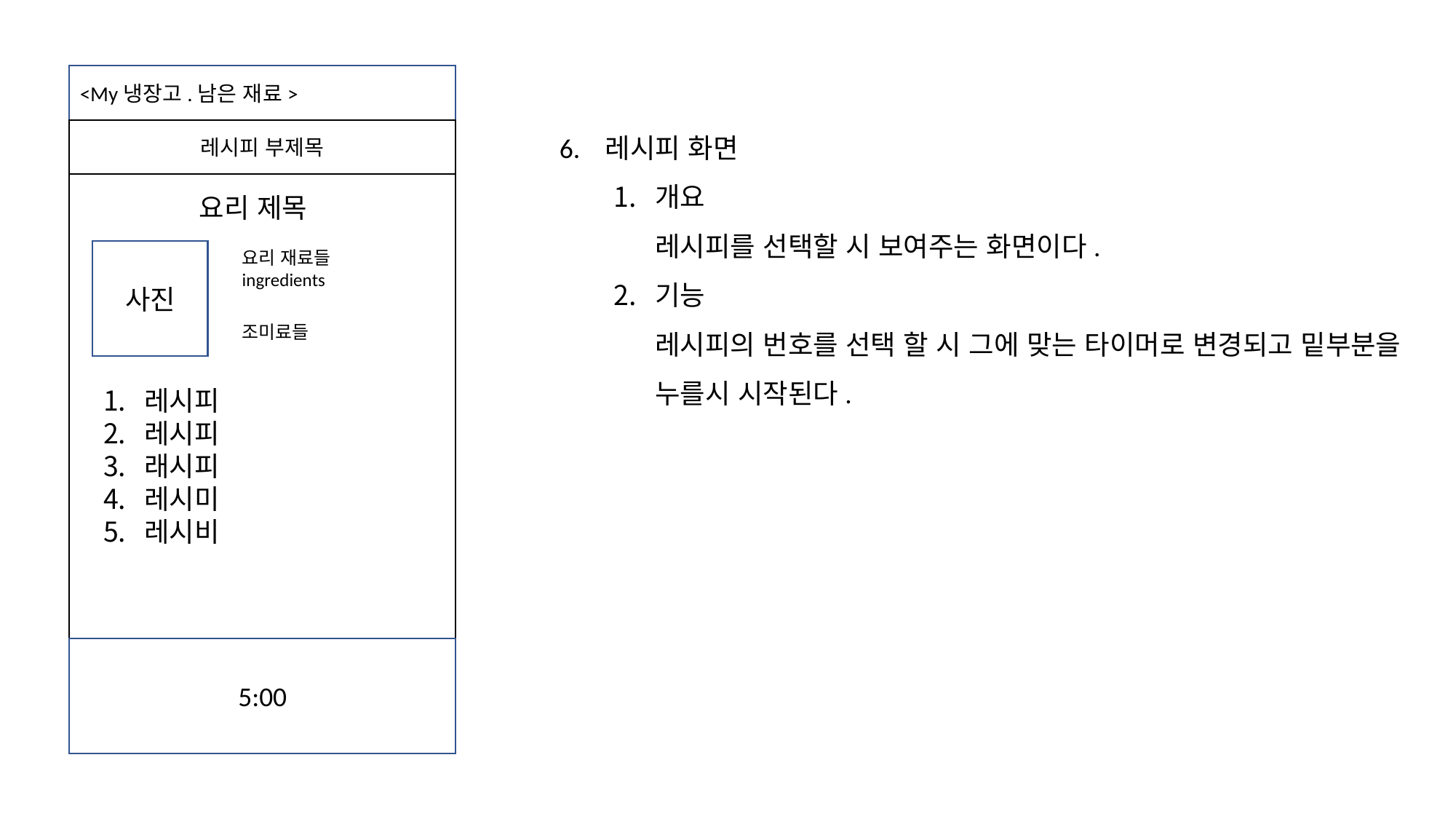

<My냉장고.남은 재료>
6.   레시피 화면
개요
레시피를 선택할 시 보여주는 화면이다.
기능
레시피의 번호를 선택 할 시 그에 맞는 타이머로 변경되고 밑부분을 누를시 시작된다.
레시피 부제목
요리 제목
사진
요리 재료들
ingredients
조미료들
레시피
레시피
래시피
레시미
레시비
5:00